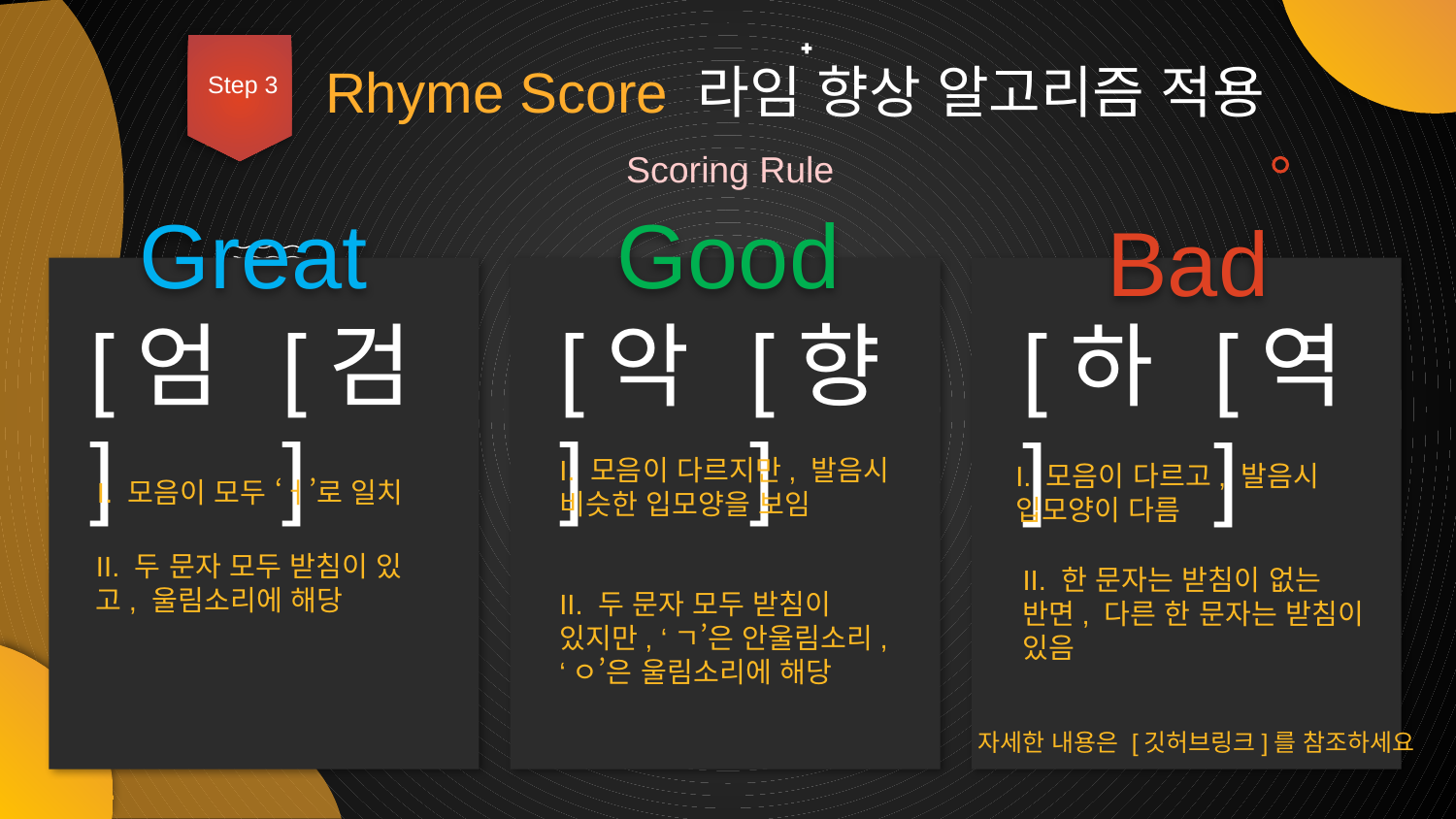

Step 3
Rhyme Score 라임 향상 알고리즘 적용
Scoring Rule
Great

[엄]
[검]
I. 모음이 모두 ‘ㅓ’로 일치
II. 두 문자 모두 받침이 있고, 울림소리에 해당
Good

[향]
[악]
I. 모음이 다르지만, 발음시 비슷한 입모양을 보임
II. 두 문자 모두 받침이 있지만, ‘ㄱ’은 안울림소리, ‘ㅇ’은 울림소리에 해당
Bad

[하]
[역]
I. 모음이 다르고, 발음시 입모양이 다름
II. 한 문자는 받침이 없는 반면, 다른 한 문자는 받침이 있음
자세한 내용은 [깃허브링크]를 참조하세요